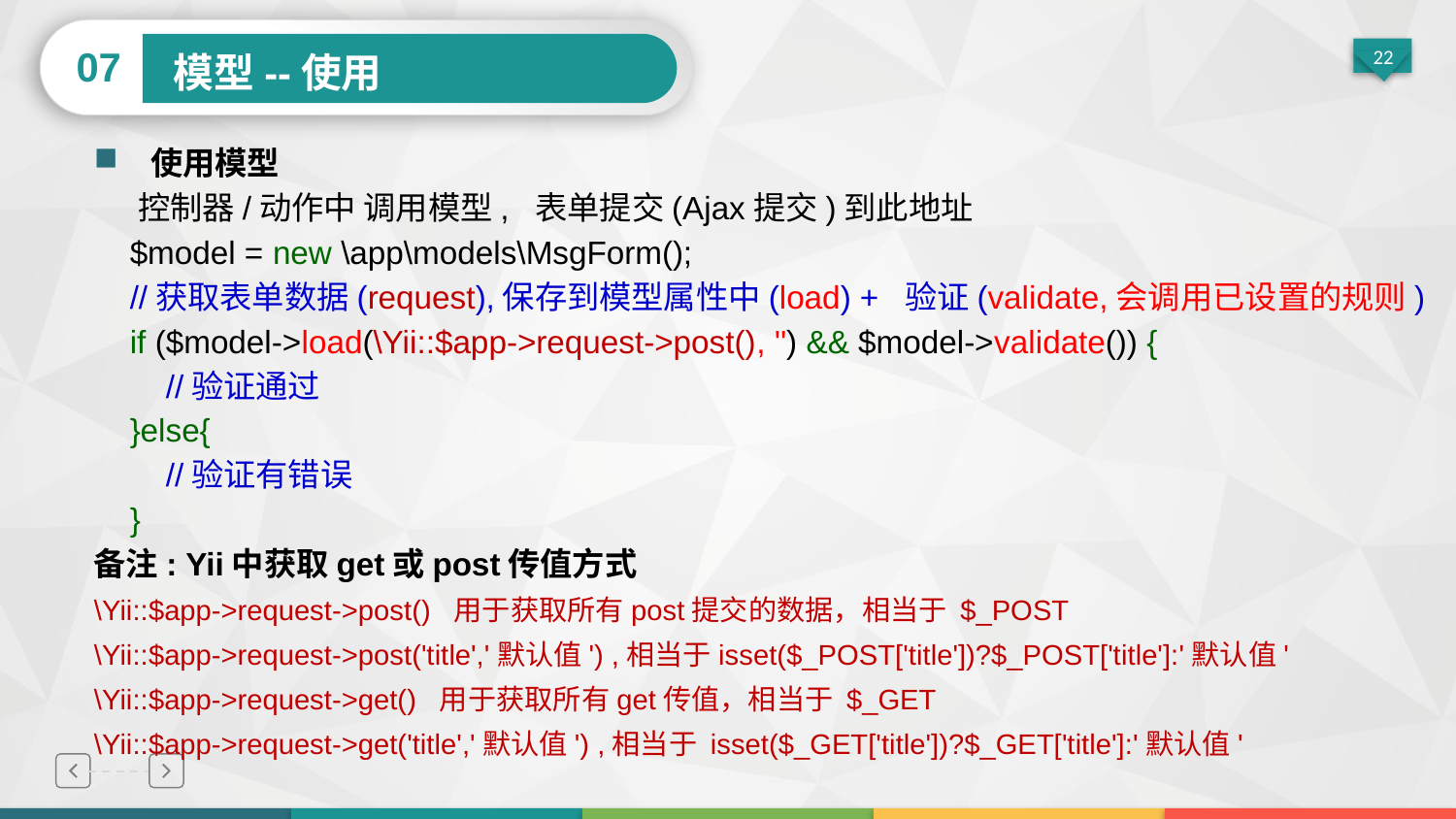

07
模型--使用
  使用模型
     控制器/动作中 调用模型,  表单提交(Ajax提交)到此地址
    $model = new \app\models\MsgForm();
    //获取表单数据(request),保存到模型属性中(load) +  验证(validate,会调用已设置的规则)
    if ($model->load(\Yii::$app->request->post(), '') && $model->validate()) {
        //验证通过
    }else{
        //验证有错误
    }
备注: Yii中获取get或post传值方式
\Yii::$app->request->post()  用于获取所有post提交的数据，相当于 $_POST
\Yii::$app->request->post('title','默认值') ,相当于isset($_POST['title'])?$_POST['title']:'默认值'
\Yii::$app->request->get()  用于获取所有get传值，相当于 $_GET
\Yii::$app->request->get('title','默认值') ,相当于 isset($_GET['title'])?$_GET['title']:'默认值'